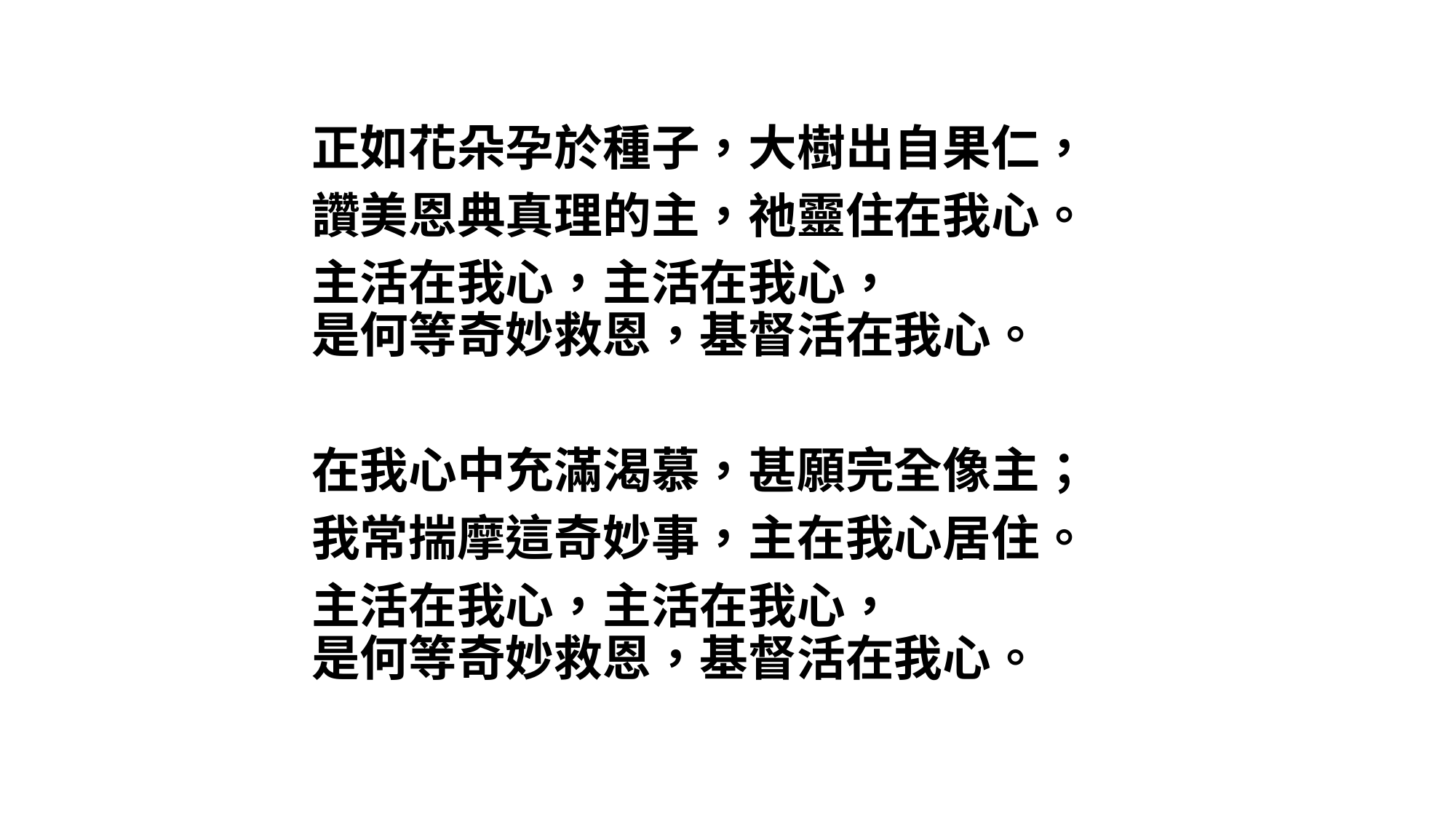

#
正如花朵孕於種子，大樹出自果仁，
讚美恩典真理的主，祂靈住在我心。
主活在我心，主活在我心，
是何等奇妙救恩，基督活在我心。

在我心中充滿渴慕，甚願完全像主；
我常揣摩這奇妙事，主在我心居住。
主活在我心，主活在我心，
是何等奇妙救恩，基督活在我心。